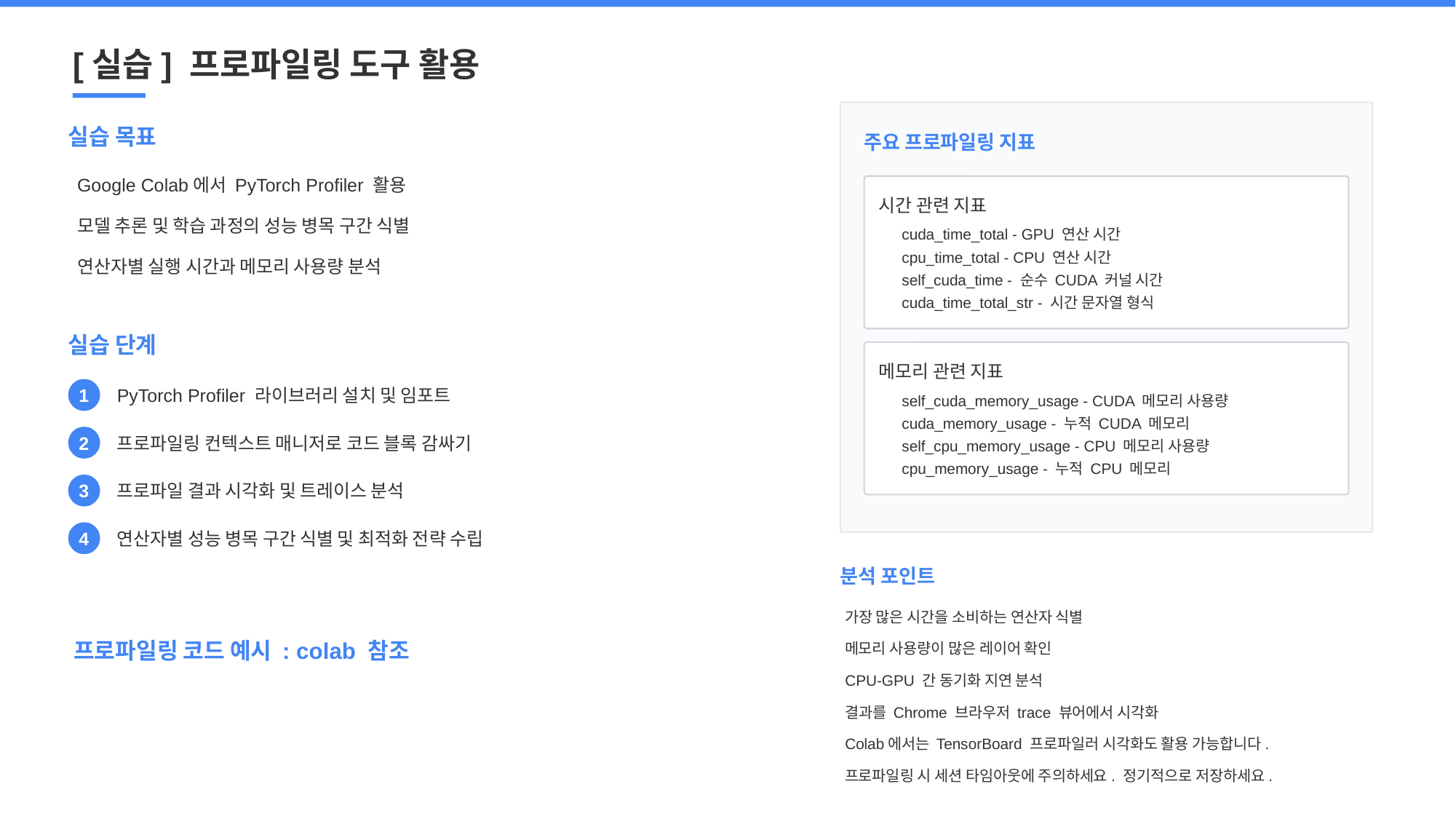

[실습] 프로파일링 도구 활용

실습 목표
주요 프로파일링 지표
Google Colab에서 PyTorch Profiler 활용

시간 관련 지표
모델 추론 및 학습 과정의 성능 병목 구간 식별
cuda_time_total - GPU 연산 시간
cpu_time_total - CPU 연산 시간
연산자별 실행 시간과 메모리 사용량 분석
self_cuda_time - 순수 CUDA 커널 시간
cuda_time_total_str - 시간 문자열 형식
실습 단계

메모리 관련 지표

1
PyTorch Profiler 라이브러리 설치 및 임포트
self_cuda_memory_usage - CUDA 메모리 사용량
cuda_memory_usage - 누적 CUDA 메모리

2
프로파일링 컨텍스트 매니저로 코드 블록 감싸기
self_cpu_memory_usage - CPU 메모리 사용량
cpu_memory_usage - 누적 CPU 메모리

3
프로파일 결과 시각화 및 트레이스 분석

4
연산자별 성능 병목 구간 식별 및 최적화 전략 수립
분석 포인트
가장 많은 시간을 소비하는 연산자 식별
프로파일링 코드 예시 : colab 참조
메모리 사용량이 많은 레이어 확인
CPU-GPU 간 동기화 지연 분석
결과를 Chrome 브라우저 trace 뷰어에서 시각화
Colab에서는 TensorBoard 프로파일러 시각화도 활용 가능합니다.
프로파일링 시 세션 타임아웃에 주의하세요. 정기적으로 저장하세요.